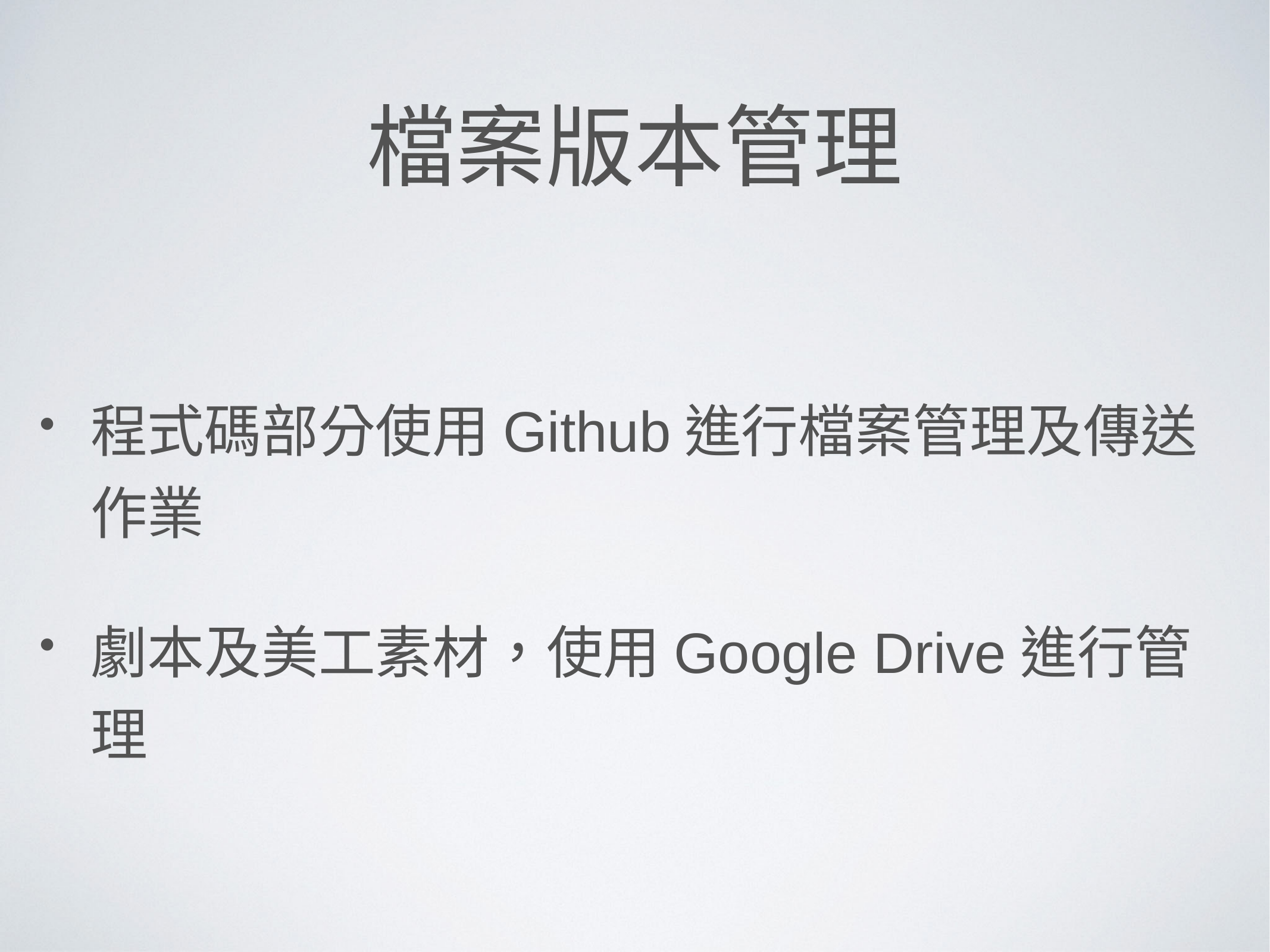

# 檔案版本管理
程式碼部分使用Github進行檔案管理及傳送作業
劇本及美工素材，使用Google Drive進行管理